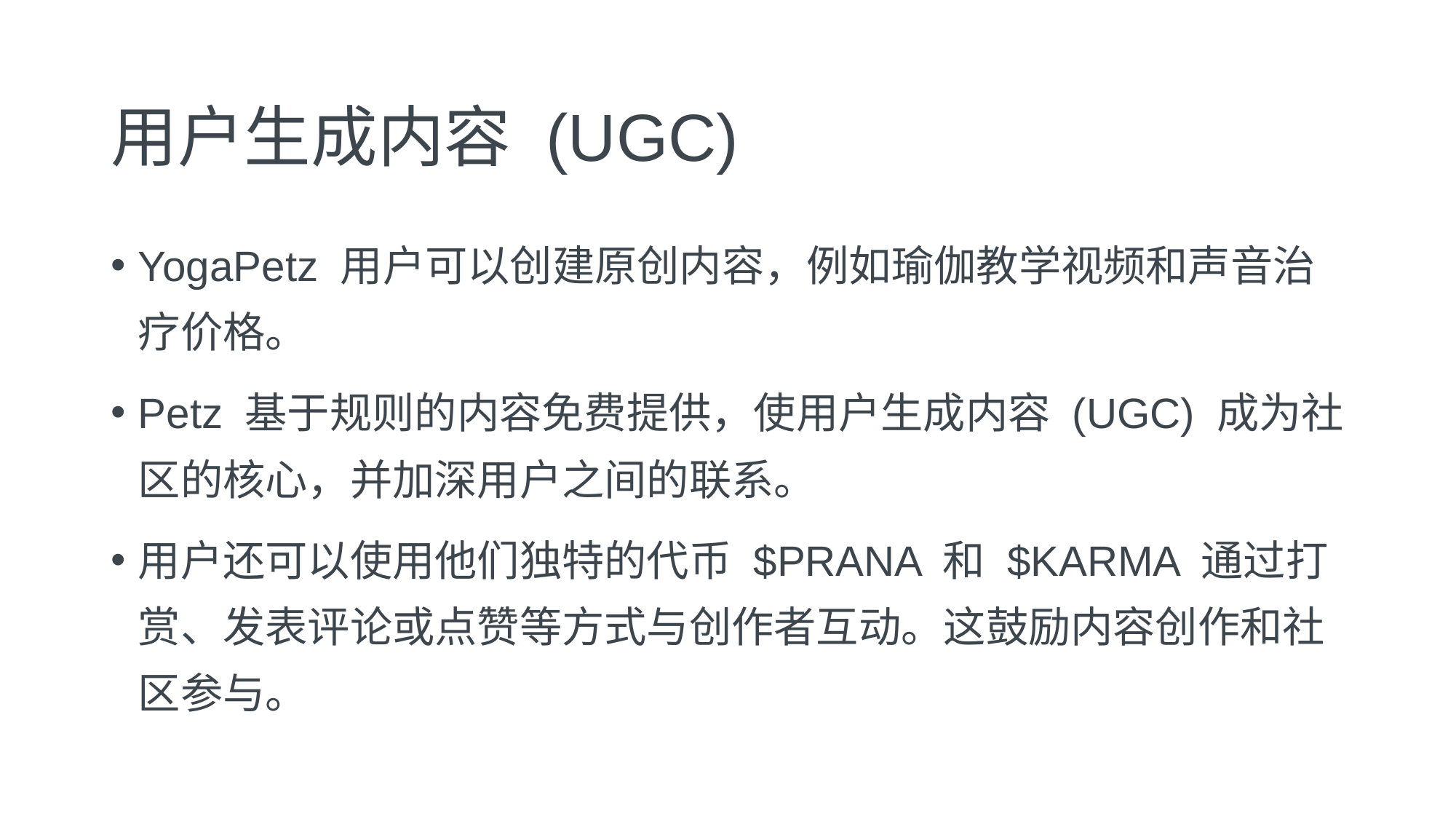

# 用户生成内容 (UGC)
YogaPetz 用户可以创建原创内容，例如瑜伽教学视频和声音治疗价格。
Petz 基于规则的内容免费提供，使用户生成内容 (UGC) 成为社区的核心，并加深用户之间的联系。
用户还可以使用他们独特的代币 $PRANA 和 $KARMA 通过打赏、发表评论或点赞等方式与创作者互动。这鼓励内容创作和社区参与。